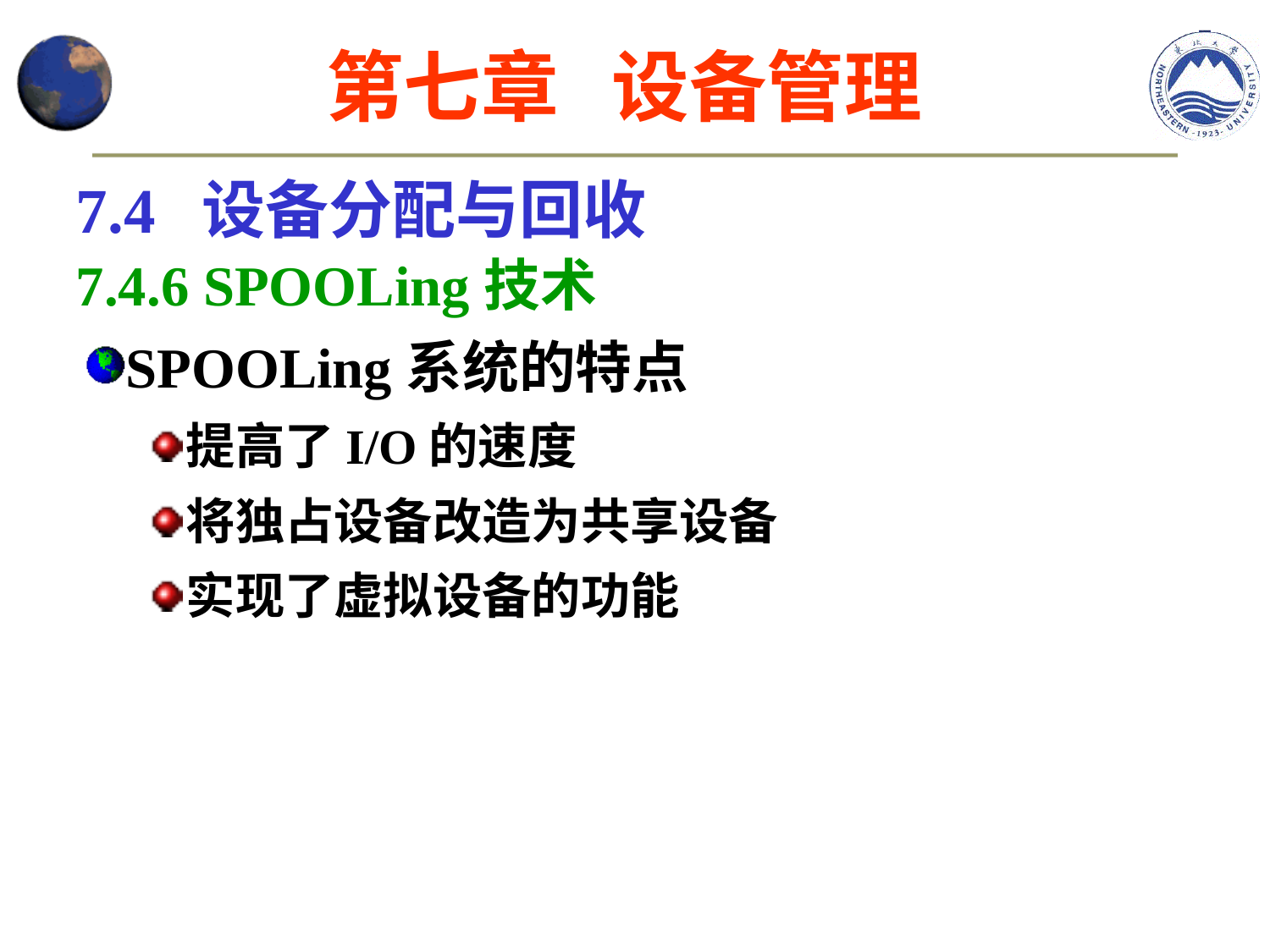

第七章   设备管理
7.4  设备分配与回收
7.4.6 SPOOLing技术
SPOOLing系统的特点
提高了I/O的速度
将独占设备改造为共享设备
实现了虚拟设备的功能